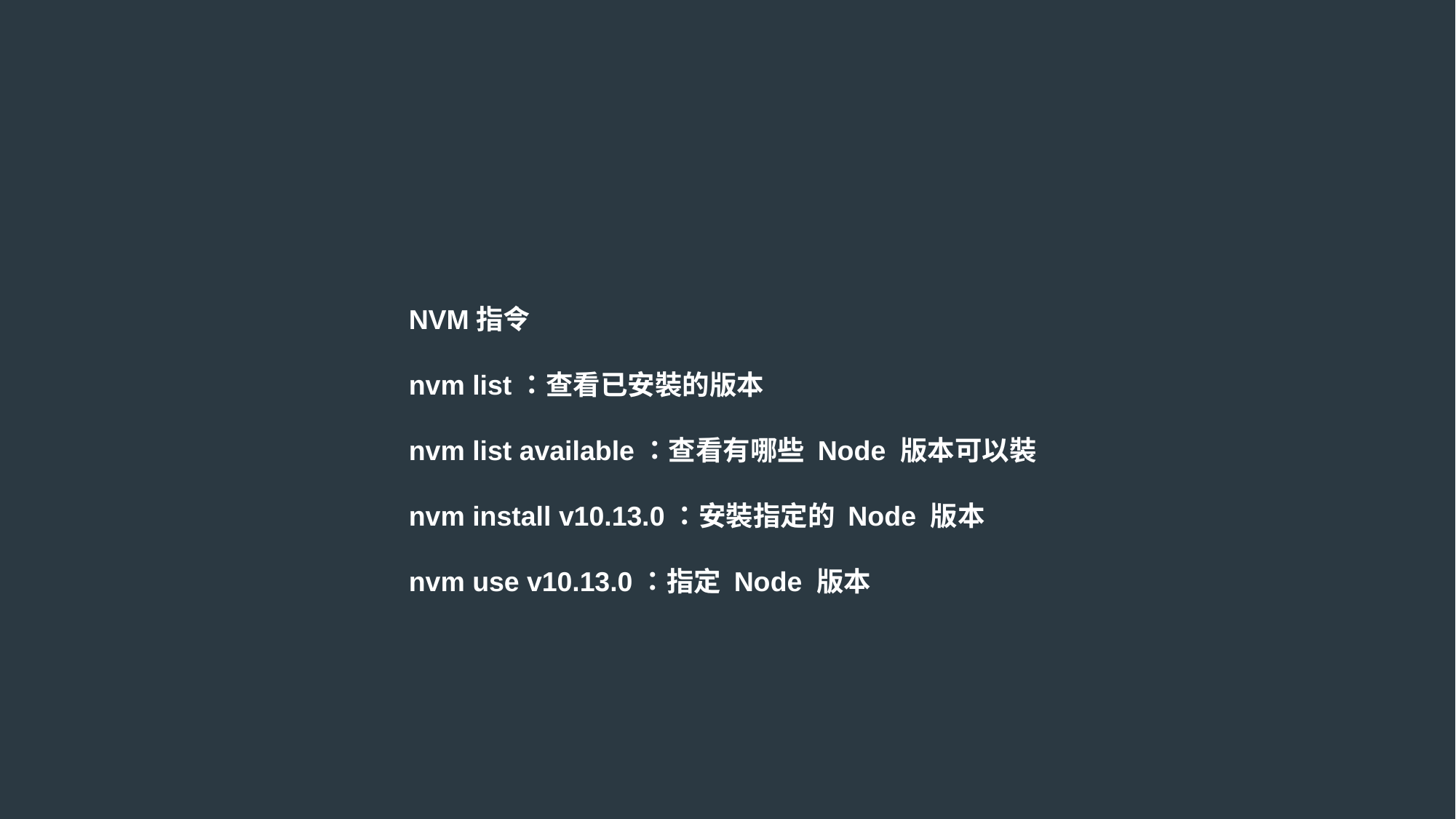

# NVM指令 nvm list：查看已安裝的版本 nvm list available：查看有哪些 Node 版本可以裝 nvm install v10.13.0：安裝指定的 Node 版本 nvm use v10.13.0：指定 Node 版本